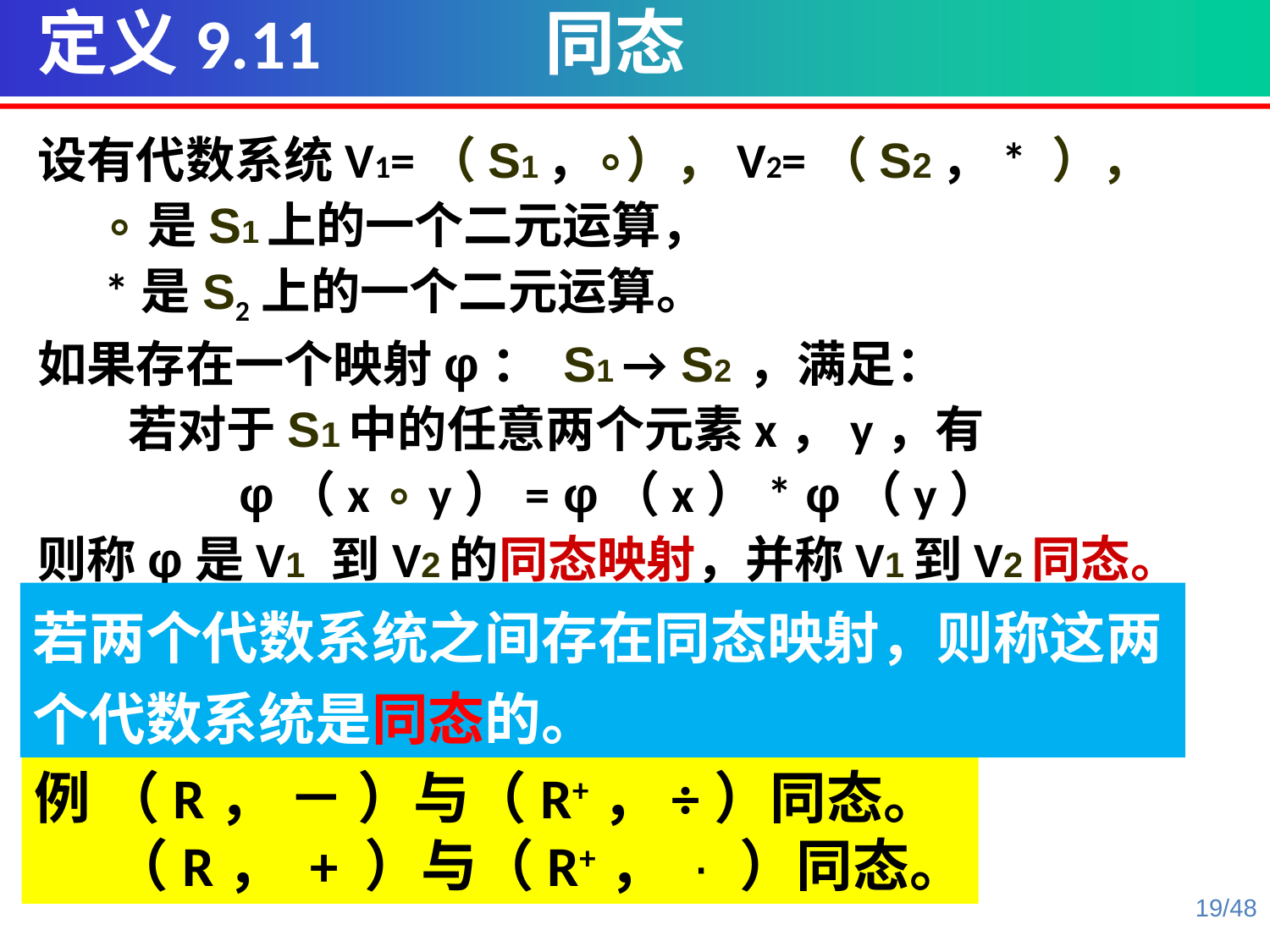

定义9.11             同态
设有代数系统V1=（S1，∘），V2=（S2，* ），
      ∘是S1上的一个二元运算，
      *是S2上的一个二元运算。
如果存在一个映射φ： S1 → S2 ，满足：
       若对于S1中的任意两个元素x，y，有
                  φ（x ∘ y）= φ（x）* φ（y）
则称φ是V1 到V2的同态映射，并称V1到V2同态。
若两个代数系统之间存在同态映射，则称这两个代数系统是同态的。
例 （R， － ）与（R+，÷）同态。
     （R， + ）与（R+， · ）同态。
19/48